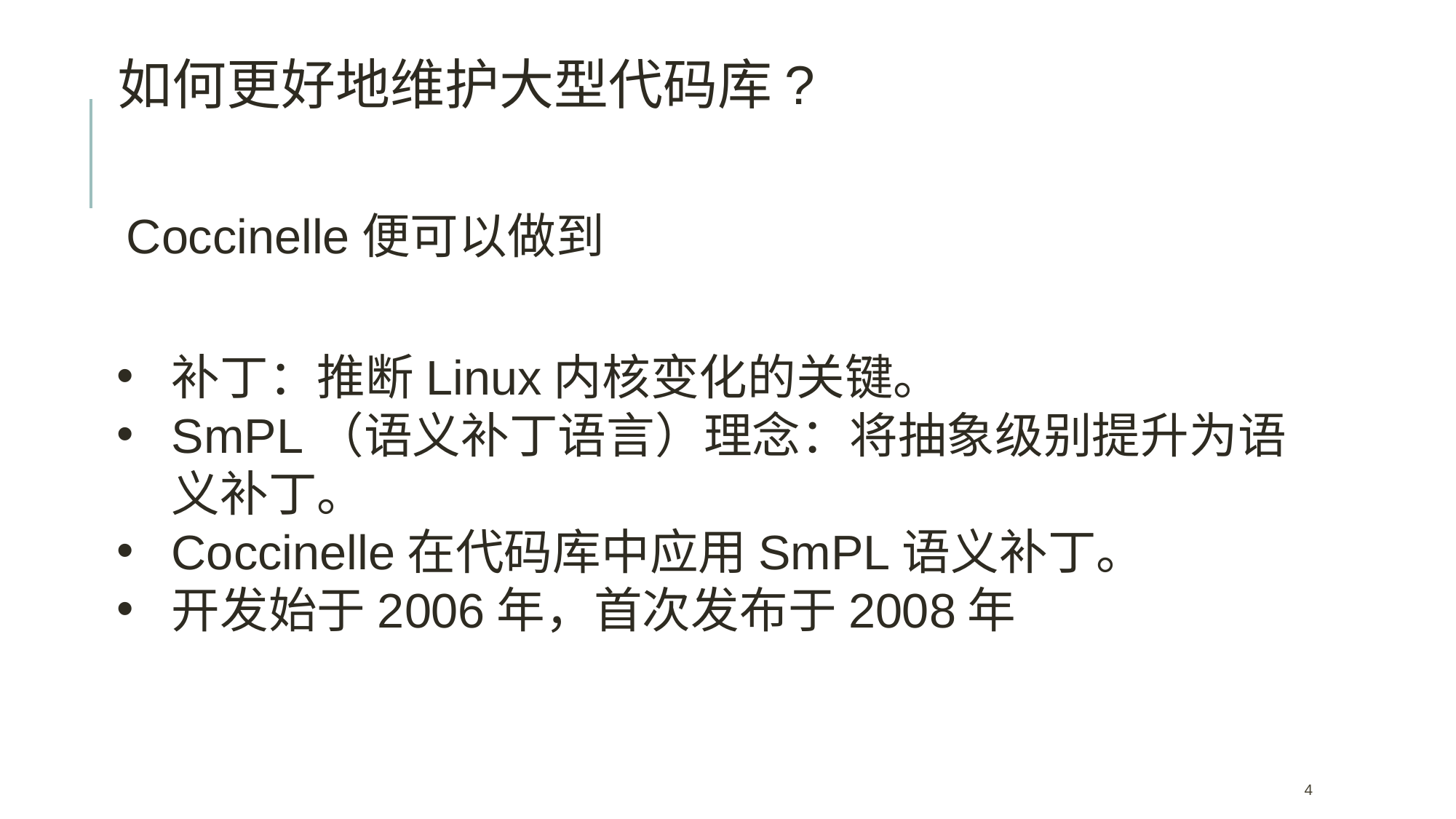

如何更好地维护大型代码库?
Coccinelle便可以做到
补丁：推断Linux内核变化的关键。
SmPL（语义补丁语言）理念：将抽象级别提升为语义补丁。
Coccinelle在代码库中应用SmPL语义补丁。
开发始于2006年，首次发布于2008年
4